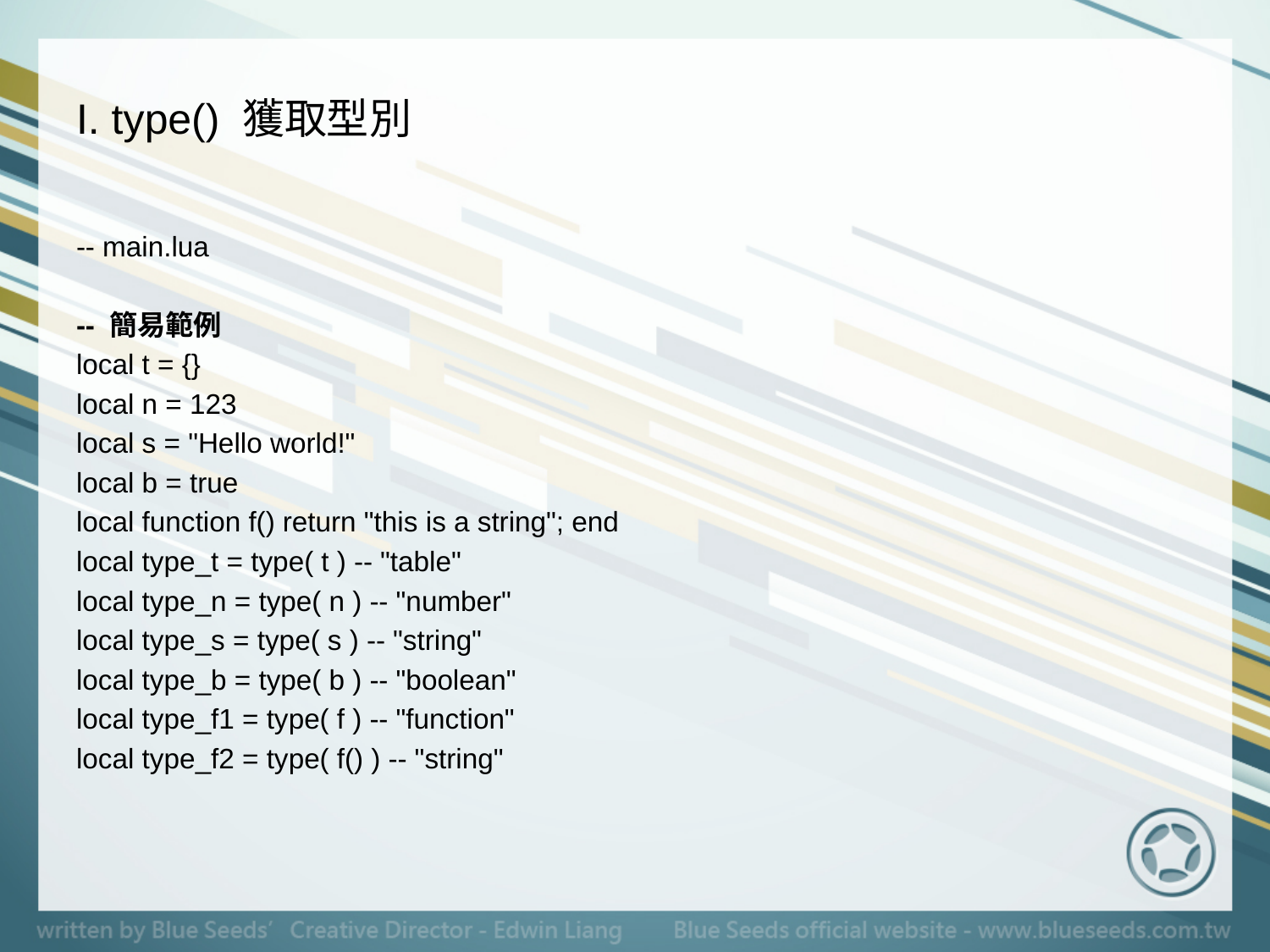

# I. type() 獲取型別
-- main.lua

-- 簡易範例
local t = {}
local n = 123
local s = "Hello world!"
local b = true
local function f() return "this is a string"; end
local type_t = type( t ) -- "table"
local type_n = type( n ) -- "number"
local type_s = type( s ) -- "string"
local type_b = type( b ) -- "boolean"
local type_f1 = type( f ) -- "function"
local type_f2 = type( f() ) -- "string"